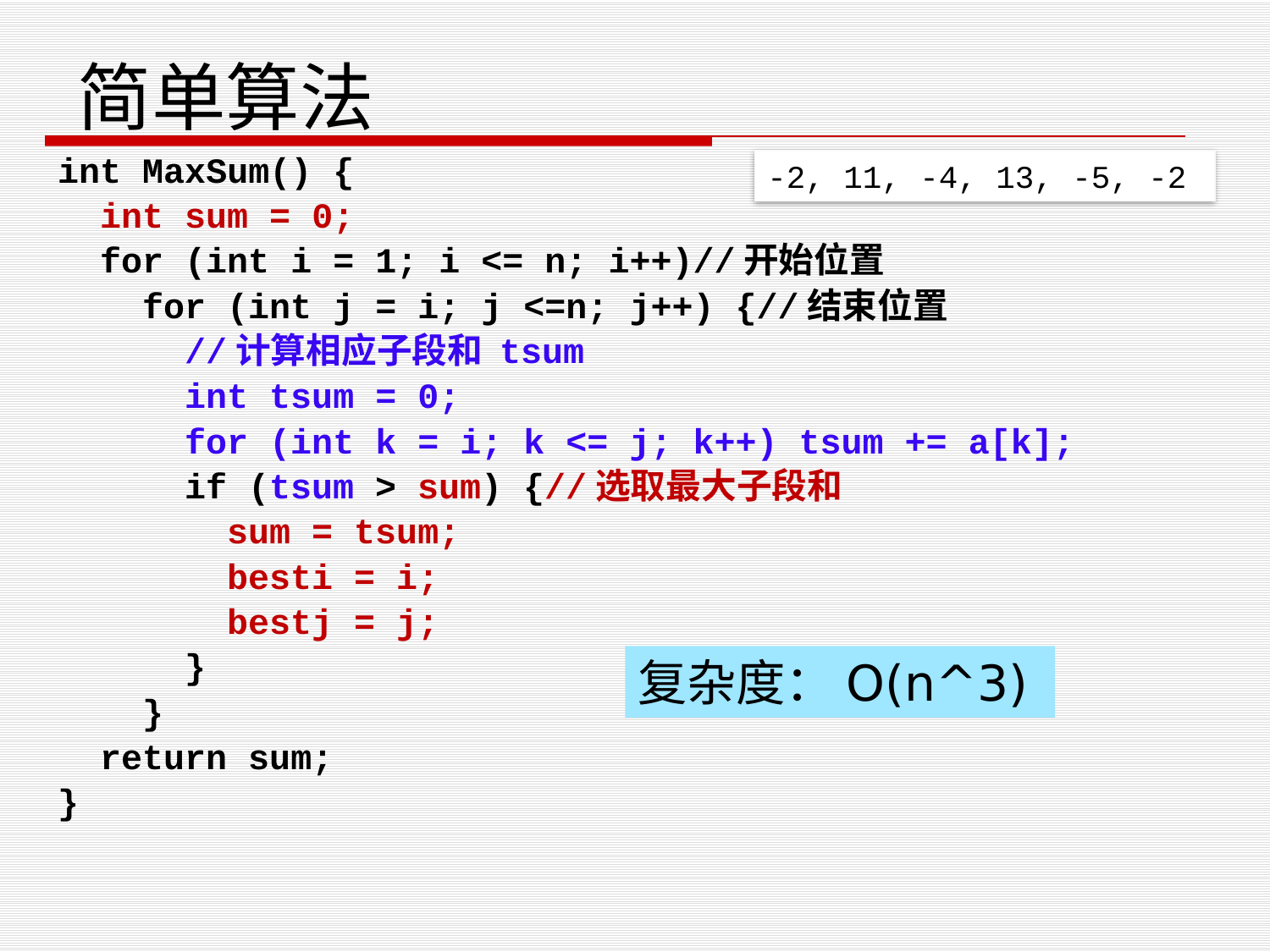

# 简单算法
-2, 11, -4, 13, -5, -2
int MaxSum() {
  int sum = 0;
  for (int i = 1; i <= n; i++)//开始位置
    for (int j = i; j <=n; j++) {//结束位置
      //计算相应子段和 tsum
      int tsum = 0;
      for (int k = i; k <= j; k++) tsum += a[k];
      if (tsum > sum) {//选取最大子段和
        sum = tsum;
        besti = i;
        bestj = j;
      }
    }
  return sum;
}
复杂度：O(n^3)